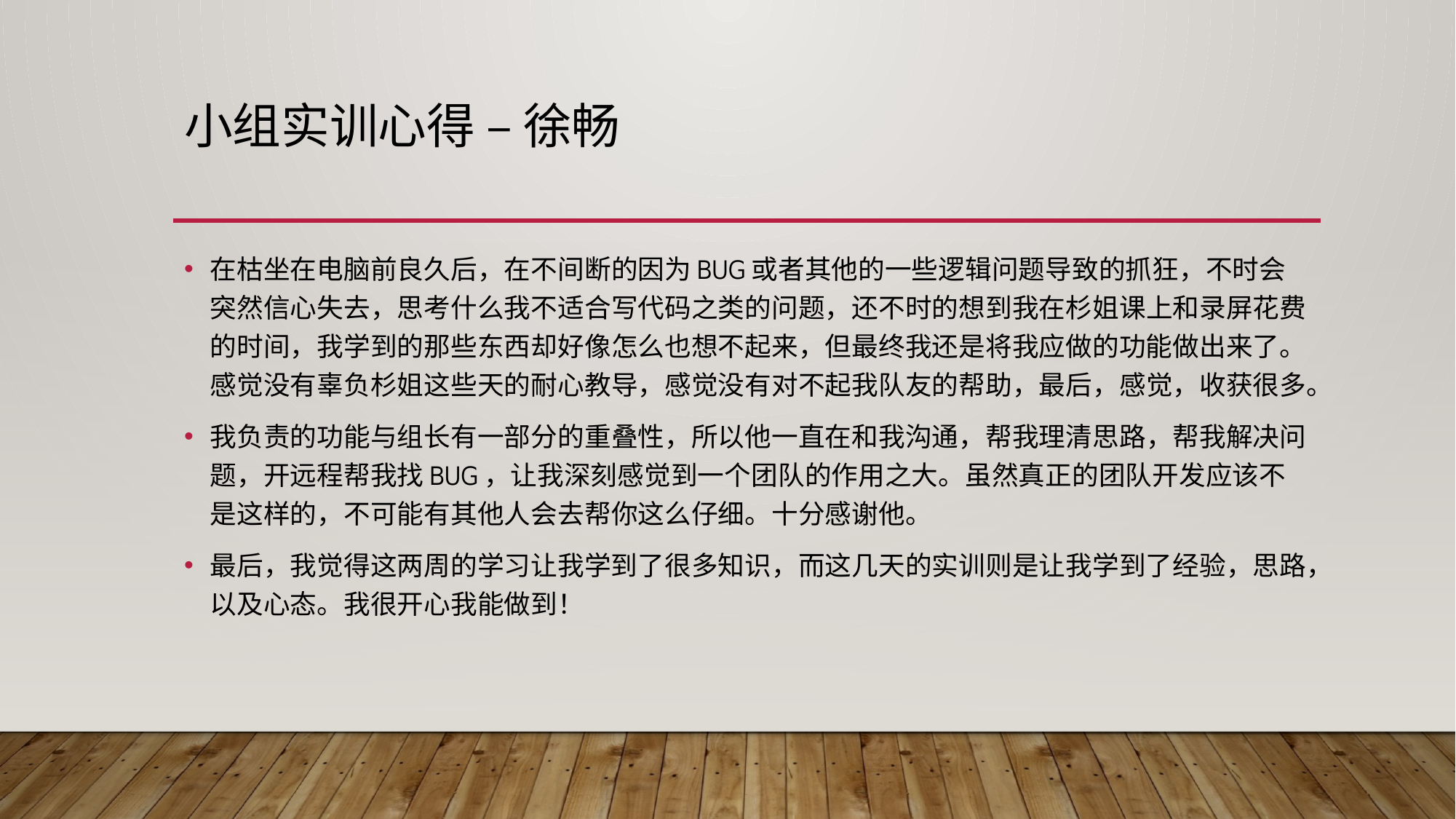

# 小组实训心得 – 徐畅
在枯坐在电脑前良久后，在不间断的因为BUG或者其他的一些逻辑问题导致的抓狂，不时会突然信心失去，思考什么我不适合写代码之类的问题，还不时的想到我在杉姐课上和录屏花费的时间，我学到的那些东西却好像怎么也想不起来，但最终我还是将我应做的功能做出来了。感觉没有辜负杉姐这些天的耐心教导，感觉没有对不起我队友的帮助，最后，感觉，收获很多。
我负责的功能与组长有一部分的重叠性，所以他一直在和我沟通，帮我理清思路，帮我解决问题，开远程帮我找BUG，让我深刻感觉到一个团队的作用之大。虽然真正的团队开发应该不是这样的，不可能有其他人会去帮你这么仔细。十分感谢他。
最后，我觉得这两周的学习让我学到了很多知识，而这几天的实训则是让我学到了经验，思路，以及心态。我很开心我能做到！